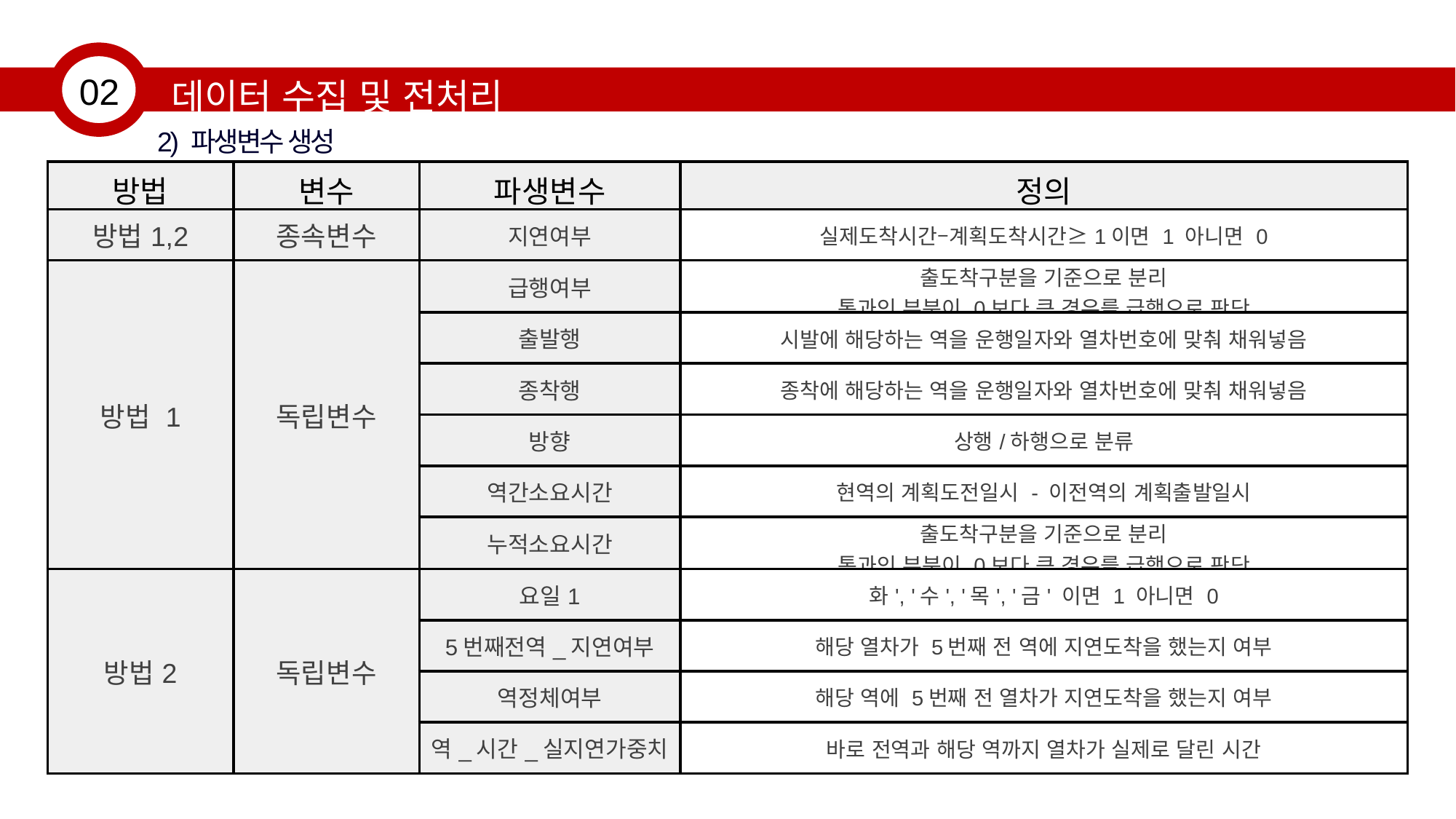

데이터 수집 및 전처리

02

2) 파생변수 생성
| 방법 | 변수 | 파생변수 | 정의 |
| --- | --- | --- | --- |
| 방법1,2 | 종속변수 | 지연여부 | 실제도착시간–계획도착시간≥1이면 1 아니면 0 |
| 방법 1 | 독립변수 | 급행여부 | 출도착구분을 기준으로 분리 통과인 부분이 0보다 큰 경우를 급행으로 판단 |
|  |  | 출발행 | 시발에 해당하는 역을 운행일자와 열차번호에 맞춰 채워넣음 |
|  |  | 종착행 | 종착에 해당하는 역을 운행일자와 열차번호에 맞춰 채워넣음 |
|  |  | 방향 | 상행/하행으로 분류 |
|  |  | 역간소요시간 | 현역의 계획도전일시 - 이전역의 계획출발일시 |
|  |  | 누적소요시간 | 출도착구분을 기준으로 분리 통과인 부분이 0보다 큰 경우를 급행으로 판단 |
| 방법2 | 독립변수 | 요일1 | 화', '수', '목', '금' 이면 1 아니면 0 |
|  |  | 5번째전역\_지연여부 | 해당 열차가 5번째 전 역에 지연도착을 했는지 여부 |
|  |  | 역정체여부 | 해당 역에 5번째 전 열차가 지연도착을 했는지 여부 |
|  |  | 역\_시간\_실지연가중치 | 바로 전역과 해당 역까지 열차가 실제로 달린 시간 |